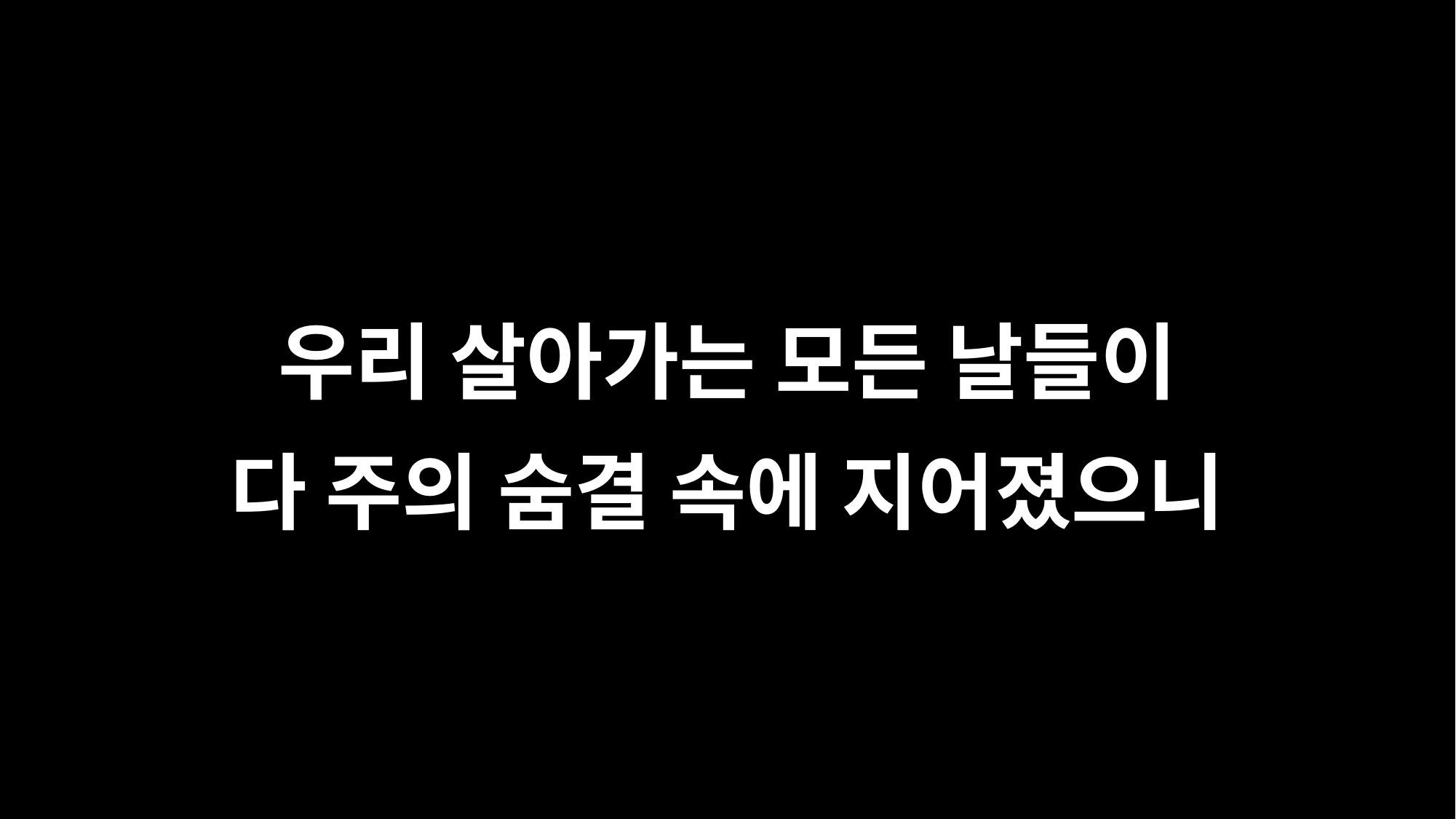

우리 살아가는 모든 날들이
다 주의 숨결 속에 지어졌으니